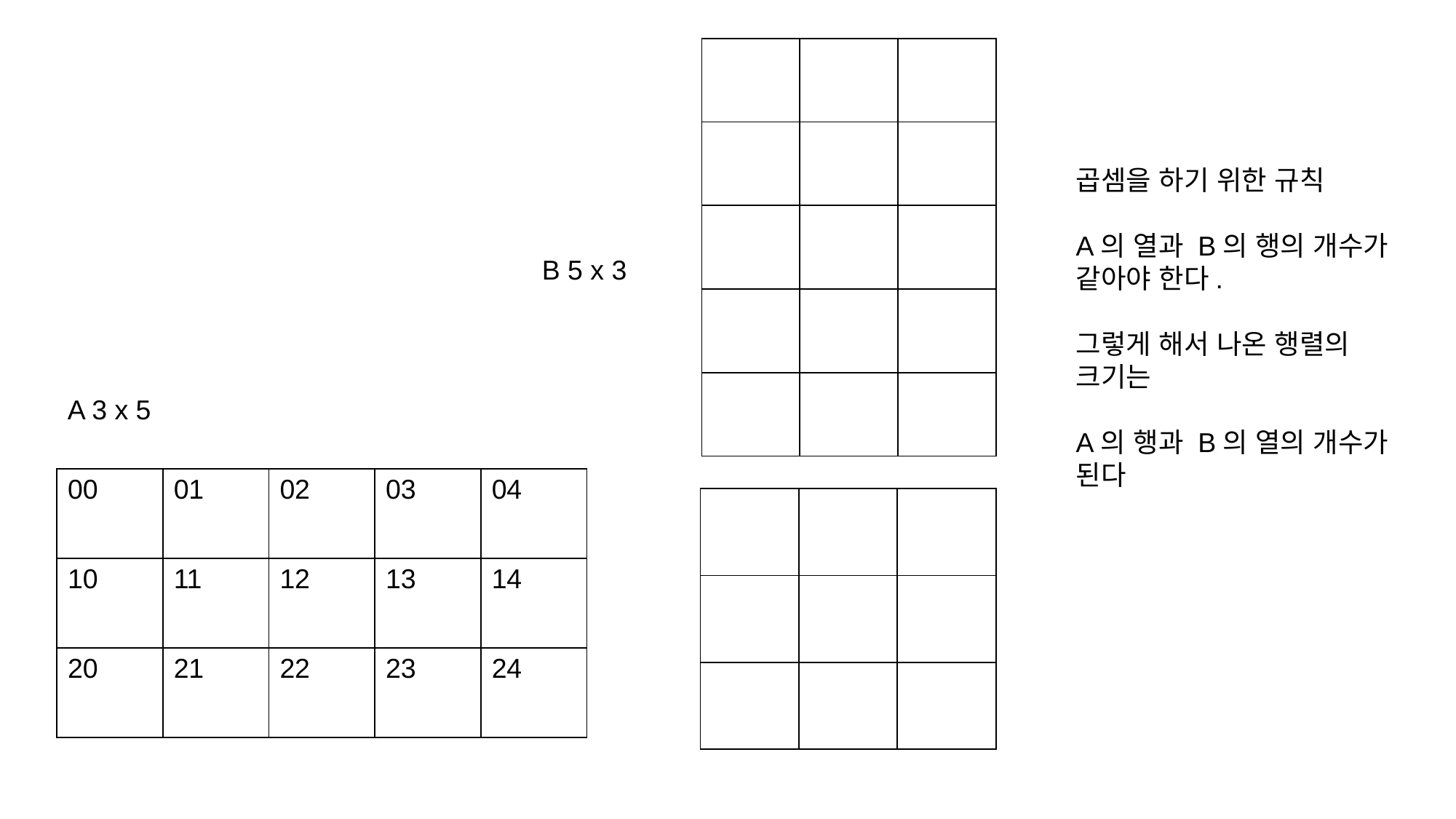

|  |  |  |
| --- | --- | --- |
|  |  |  |
|  |  |  |
|  |  |  |
|  |  |  |
곱셈을 하기 위한 규칙

A의 열과 B의 행의 개수가
같아야 한다.

그렇게 해서 나온 행렬의
크기는

A의 행과 B의 열의 개수가
된다
B 5 x 3
A 3 x 5
| 00 | 01 | 02 | 03 | 04 |
| --- | --- | --- | --- | --- |
| 10 | 11 | 12 | 13 | 14 |
| 20 | 21 | 22 | 23 | 24 |
|  |  |  |
| --- | --- | --- |
|  |  |  |
|  |  |  |